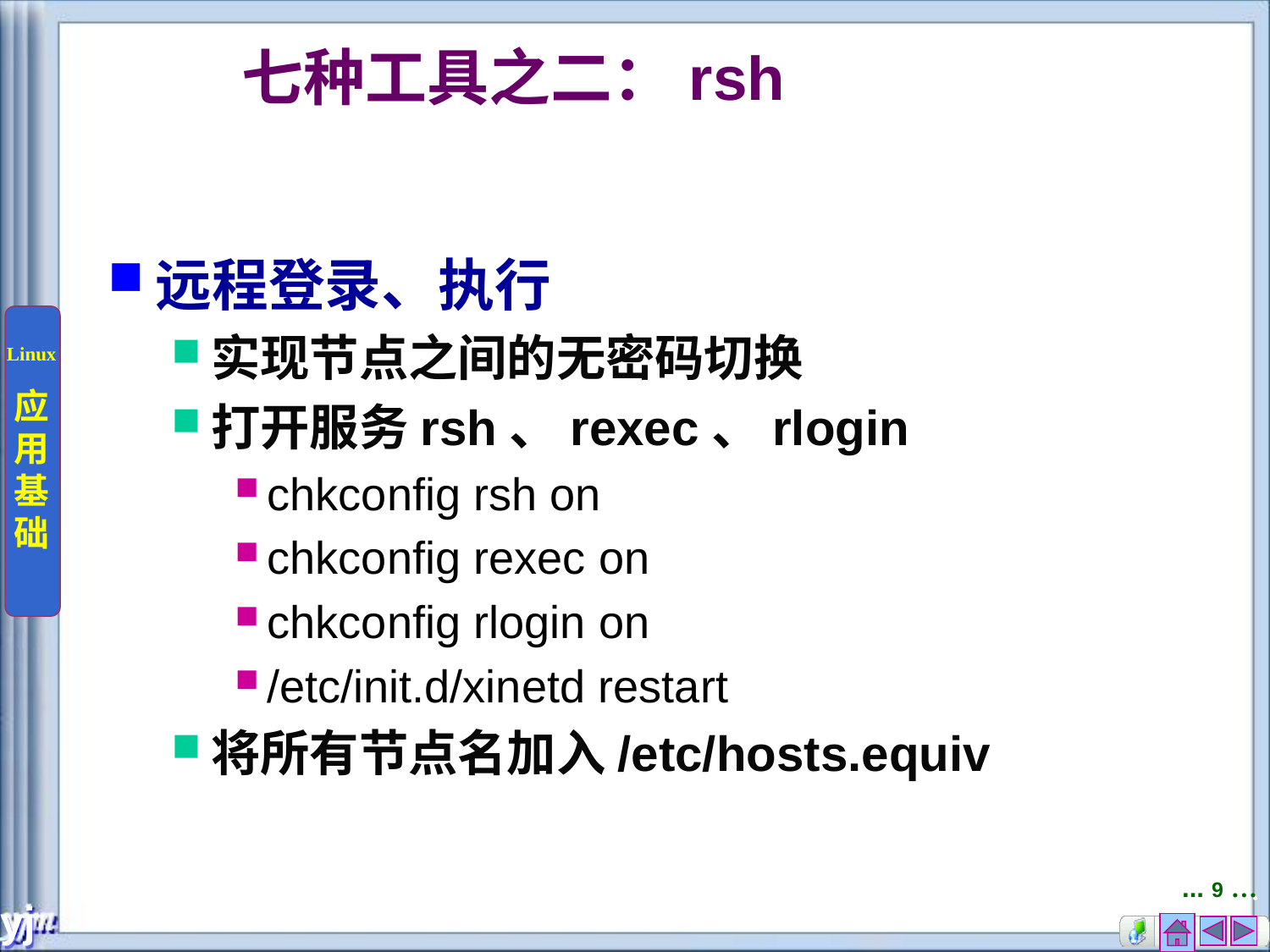

# 七种工具之二：rsh
远程登录、执行
实现节点之间的无密码切换
打开服务rsh、rexec、rlogin
chkconfig rsh on
chkconfig rexec on
chkconfig rlogin on
/etc/init.d/xinetd restart
将所有节点名加入/etc/hosts.equiv

... 9 …